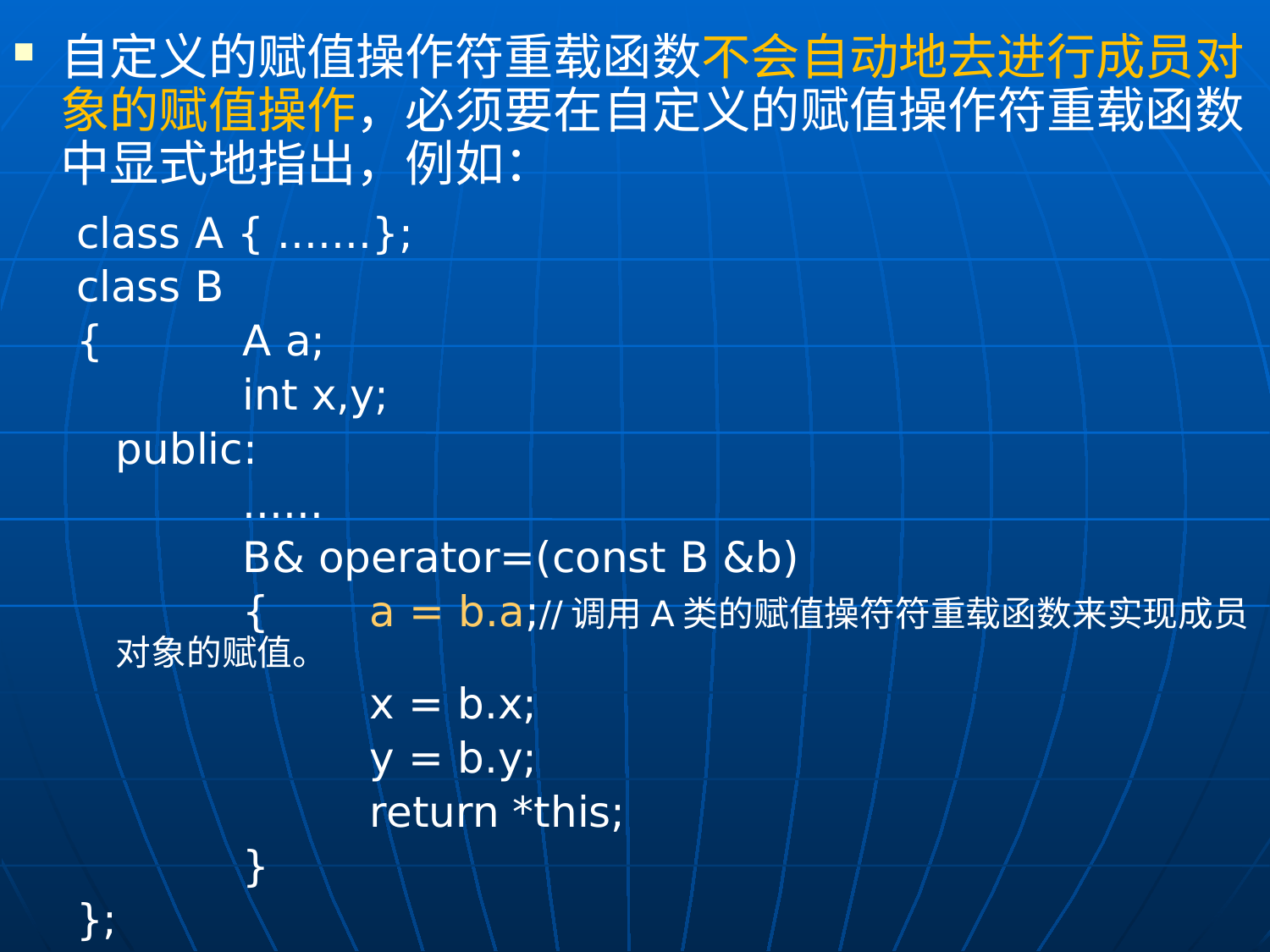

自定义的赋值操作符重载函数不会自动地去进行成员对象的赋值操作，必须要在自定义的赋值操作符重载函数中显式地指出，例如：
class A { .......};
class B
{		A a;
		int x,y;
	public:
		......
		B& operator=(const B &b)
		{	a = b.a;//调用A类的赋值操符符重载函数来实现成员对象的赋值。
			x = b.x;
			y = b.y;
			return *this;
		}
};